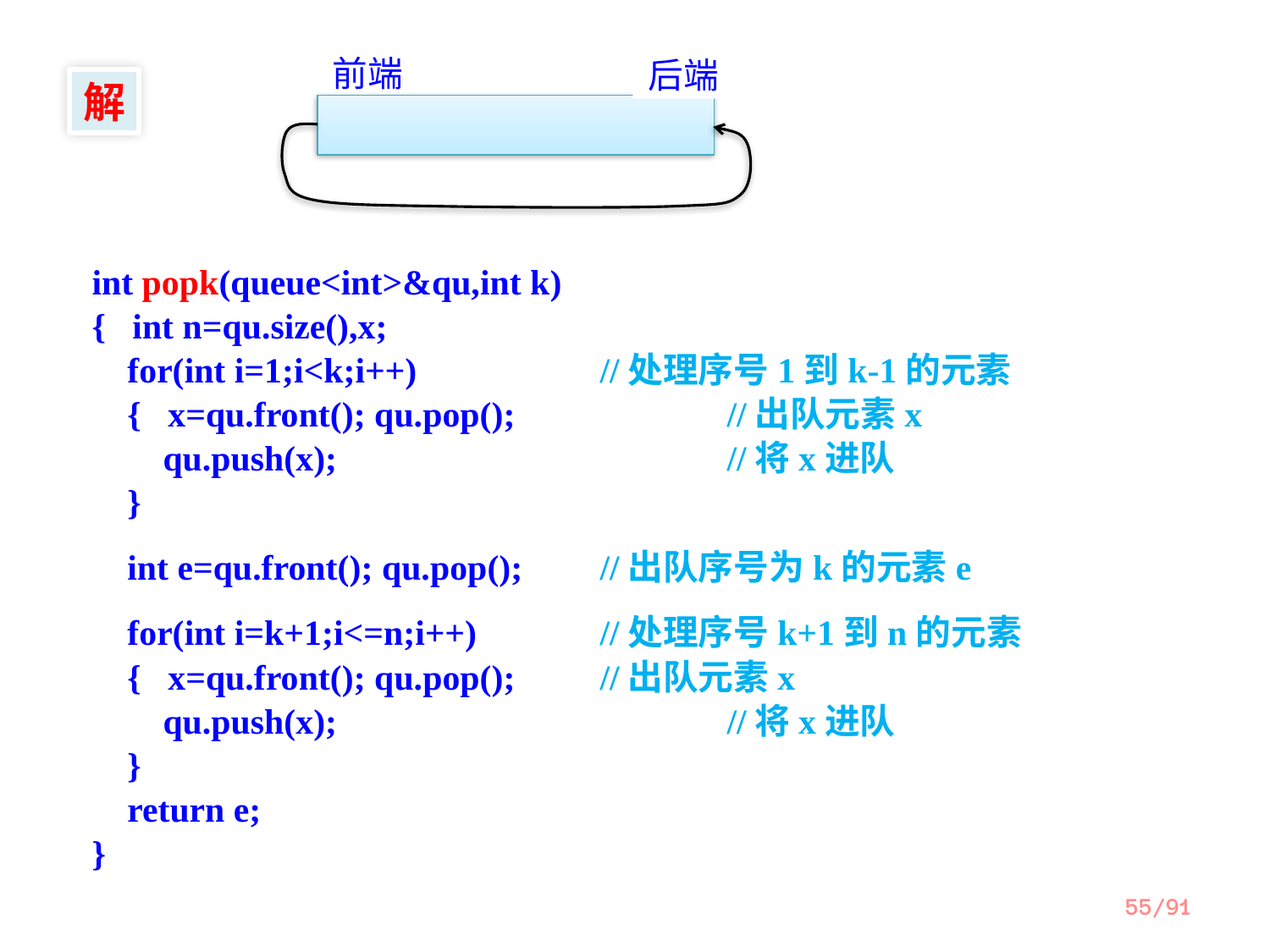

前端
后端

解
int popk(queue<int>&qu,int k)
{   int n=qu.size(),x;
    for(int i=1;i<k;i++) 		//处理序号1到k-1的元素
    {   x=qu.front(); qu.pop();		//出队元素x
        qu.push(x); 			//将x进队
    }
    int e=qu.front(); qu.pop();	//出队序号为k的元素e
    for(int i=k+1;i<=n;i++)	//处理序号k+1到n的元素
    {   x=qu.front(); qu.pop();	//出队元素x
        qu.push(x); 			//将x进队
    }
    return e;
}
55/91